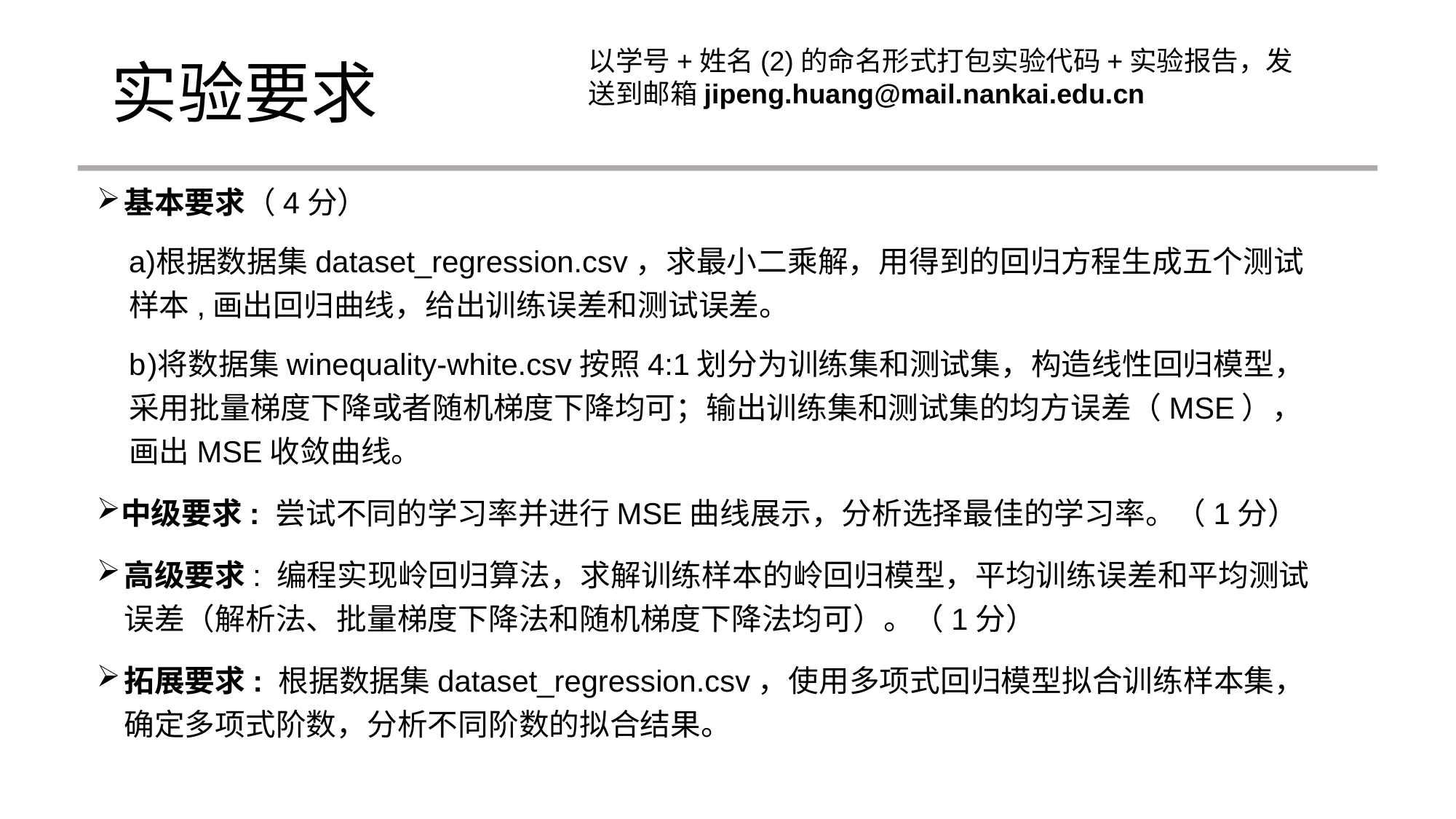

以学号+姓名(2)的命名形式打包实验代码+实验报告，发送到邮箱jipeng.huang@mail.nankai.edu.cn
# 实验要求

基本要求（4分）
根据数据集dataset_regression.csv，求最小二乘解，用得到的回归方程生成五个测试样本,画出回归曲线，给出训练误差和测试误差。
将数据集winequality-white.csv按照4:1划分为训练集和测试集，构造线性回归模型，采用批量梯度下降或者随机梯度下降均可；输出训练集和测试集的均方误差（MSE），画出MSE收敛曲线。
中级要求: 尝试不同的学习率并进行MSE曲线展示，分析选择最佳的学习率。（1分）
高级要求: 编程实现岭回归算法，求解训练样本的岭回归模型，平均训练误差和平均测试误差（解析法、批量梯度下降法和随机梯度下降法均可）。（1分）
拓展要求: 根据数据集dataset_regression.csv，使⽤多项式回归模型拟合训练样本集，确定多项式阶数，分析不同阶数的拟合结果。